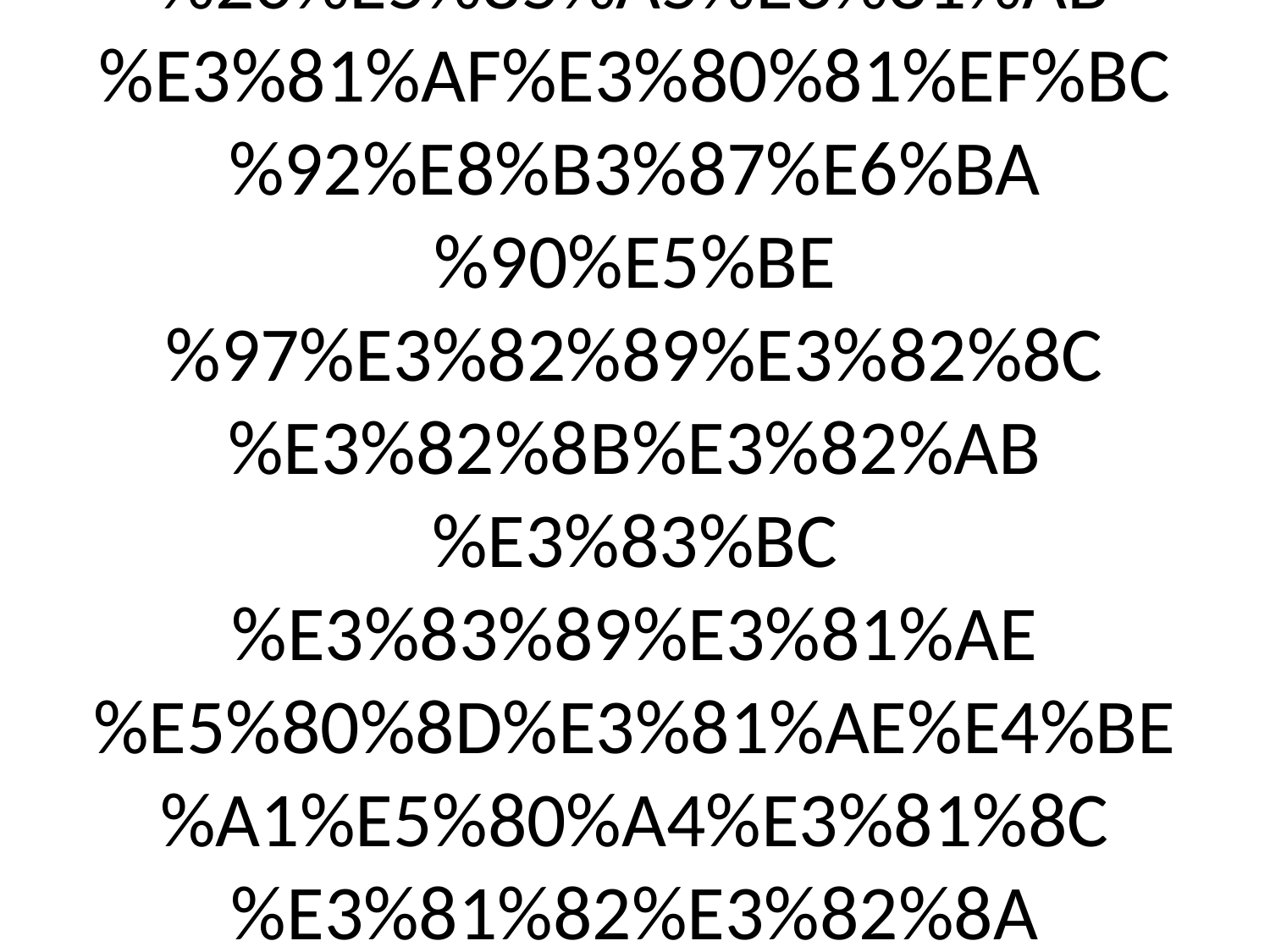

# - **高度なデッキコントロール:** デッキ構築ゲームとしての側面では、**デッキ枚数・カードサイクルの管理**が上級者の腕の見せ所です。アルナックは全5ラウンドと短いためデッキが何周もするゲームではありませんが、そのぶん**引き切るタイミングと圧縮のバランス**が大切です。上級者は**山札の残り枚数と次のシャッフルタイミング**を常に意識し、強力なアイテムを購入するタイミングを計ります。例えば**コスト2でデッキ下に送り即座に高額アイテムを取得できる「空中投下」**のようなカードは非常に強力で ([アルナック攻略：②基本的な考え方｜京大シミュ研](https://note.com/ku_simken/n/ncbc99c958430#:~:text=%E5%85%88%E3%81%AB%E3%81%8A%E4%BC%9D%E3%81%88%E3%81%99%E3%82%8B%E3%81%A8%E3%80%81%E3%82%A2%E3%82%A4%E3%83%86%E3%83%A0%E5%8F%8A%E3%81%B3%E3%82%A2%E3%83%BC%E3%83%86%E3%82%A3%E3%83%95%E3%82%A1%E3%82%AF%E3%83%88%E3%81%A7%E5%A4%A7%E4%BA%8B%E3%81%AA%E3%81%AE%E3%81%AF%E3%80%81%E5%BD%93%E7%84%B6%E3%81%AA%E3%81%8C%E3%82%89%E3%80%81%E5%BE%97%E3%82%89%E3%82%8C%E3%82%8B%E8%B3%87%E6%BA%90%E3%81%AE%E6%95%B0%E3%81%A7%E3%81%99%E3%80%82%E5%88%9D%E6%9C%9F%E3%82%AB%E3%83%BC%E3%83%89%E3%81%8C%E3%81%8A%E3%82%88%E3%81%9D%EF%BC%91%E8%B3%87%E6%BA%90%E3%81%AB%E7%9B%B8%E5%BD%93%E3%81%97%E3%81%BE%E3%81%99%E3%81%8B%E3%82%89%E3%80%81%EF%BC%93%E8%B3%87%E6%BA%90%E5%BE%97%E3%82%89%E3%82%8C%E3%82%8B%E3%82%AB%E3%83%BC%E3%83%89%E3%81%AE%E8%B3%BC%20%E5%85%A5%E3%81%AB%E3%81%AF%E3%80%81%EF%BC%92%E8%B3%87%E6%BA%90%E5%BE%97%E3%82%89%E3%82%8C%E3%82%8B%E3%82%AB%E3%83%BC%E3%83%89%E3%81%AE%E5%80%8D%E3%81%AE%E4%BE%A1%E5%80%A4%E3%81%8C%E3%81%82%E3%82%8A%E3%81%BE%E3%81%99%E3%80%82))、これを序盤に引けた場合はそれに合わせてアイテム購入計画を立て直します。また**除去効果付きのカード**（使うとデッキから取り除かれるカード）はデッキ圧縮に役立ちますが、基本的に**使い切り効果のカードは優先度低め**です ([アルナック攻略：②基本的な考え方｜京大シミュ研](https://note.com/ku_simken/n/ncbc99c958430#:~:text=%E7%A9%BA%E4%B8%AD%E6%8A%95%E4%B8%8B%EF%BC%88%E3%82%B3%E3%82%B9%E3%83%882%E9%87%91%3A%3A%E3%81%93%E3%81%AE%E3%82%AB%E3%83%BC%E3%83%89%E3%82%92%E9%99%A4%E5%A4%96%E3%81%97%E3%80%81%E3%82%B5%E3%83%97%E3%83%A9%E3%82%A4%E3%81%8B%E3%82%89%E3%82%A2%E3%82%A4%E3%83%86%E3%83%A0%E4%B8%80%E6%9E%9A%E3%82%92%E6%89%8B%E6%9C%AD%E3%81%AB%E5%8A%A0%E3%81%88%E3%82%8B%EF%BC%89%203%E3%82%B3%E3%82%A4%E3%83%B3%E4%BB%A5%E4%B8%8B%E3%81%AE%E3%80%81%E8%B3%87%E6%BA%90%E3%81%8C3%E3%81%A4%E5%8F%96%E3%82%8C%E3%82%8B%E3%82%AB%E3%83%BC%E3%83%89%204%E3%82%B3%E3%82%A4%E3%83%B3%E3%81%AE%E3%82%AB%E3%83%BC%E3%83%89%201%E3%82%B3%E3%82%A4%E3%83%B3%E3%81%AE%E3%82%AB%E3%83%BC%E3%83%89%20%E4%BD%BF%E3%81%84%E3%81%8D%E3%82%8A%E3%81%AE%E3%82%AB%E3%83%BC%E3%83%89,%E3%81%9D%E3%81%AE%E4%BB%96))。使い切りカードより、多少コストが高くても**何度も使えるカード**や**複数回効果を発揮するカード**を重視するのが上級者の選択です。